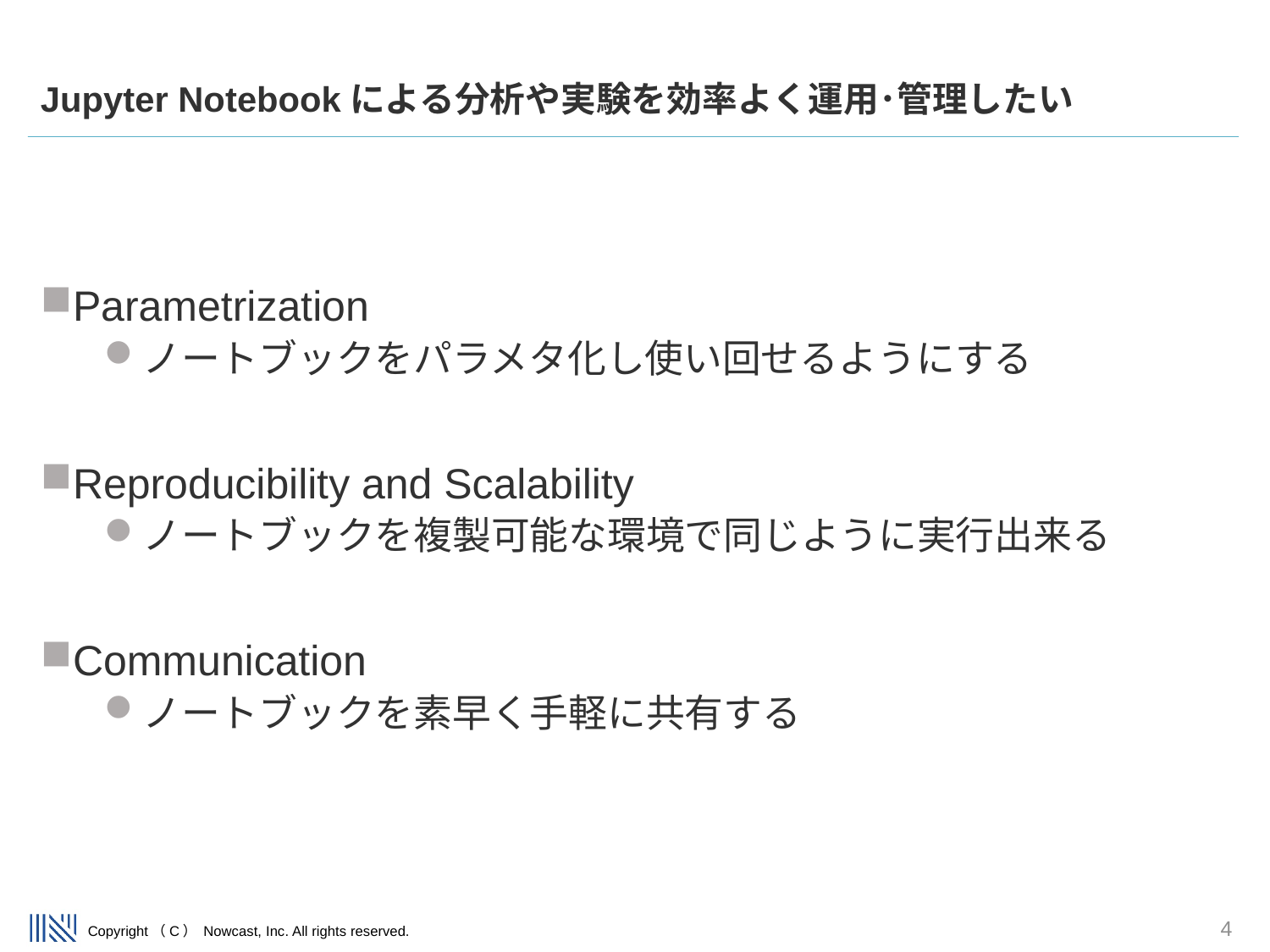

#
Jupyter Notebookによる分析や実験を効率よく運用･管理したい

Parametrization
ノートブックをパラメタ化し使い回せるようにする

Reproducibility and Scalability
ノートブックを複製可能な環境で同じように実行出来る

Communication
ノートブックを素早く手軽に共有する
4